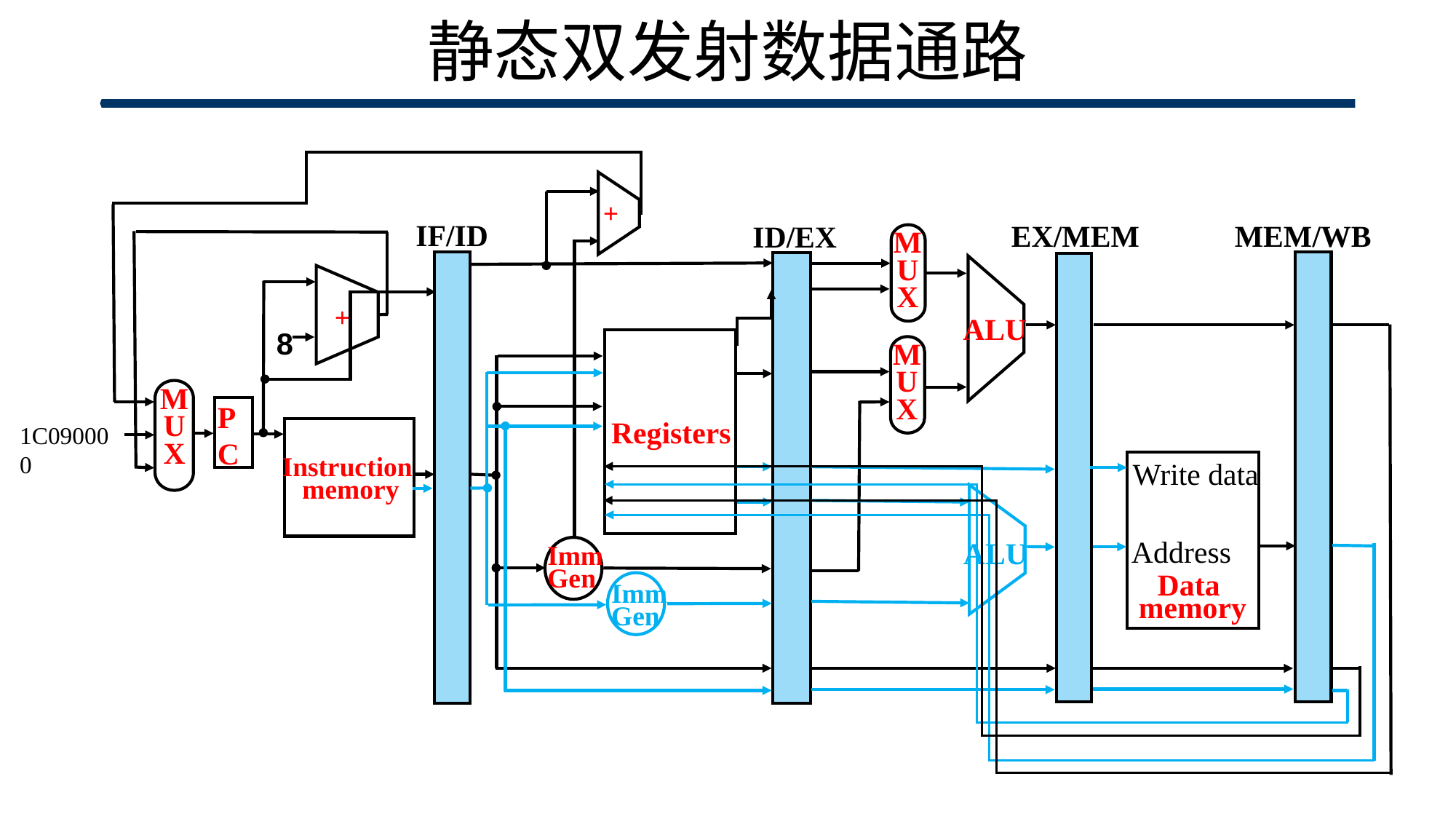

# 静态双发射数据通路

+
IF/ID

MEM/WB

EX/MEM

ID/EX

M
U
X

ALU

+
8

Registers
M
U
X

M
U
X

PC

1C090000

Write data

Address
Data
memory
Instruction
 memory

ALU

Imm
Gen

Imm
Gen